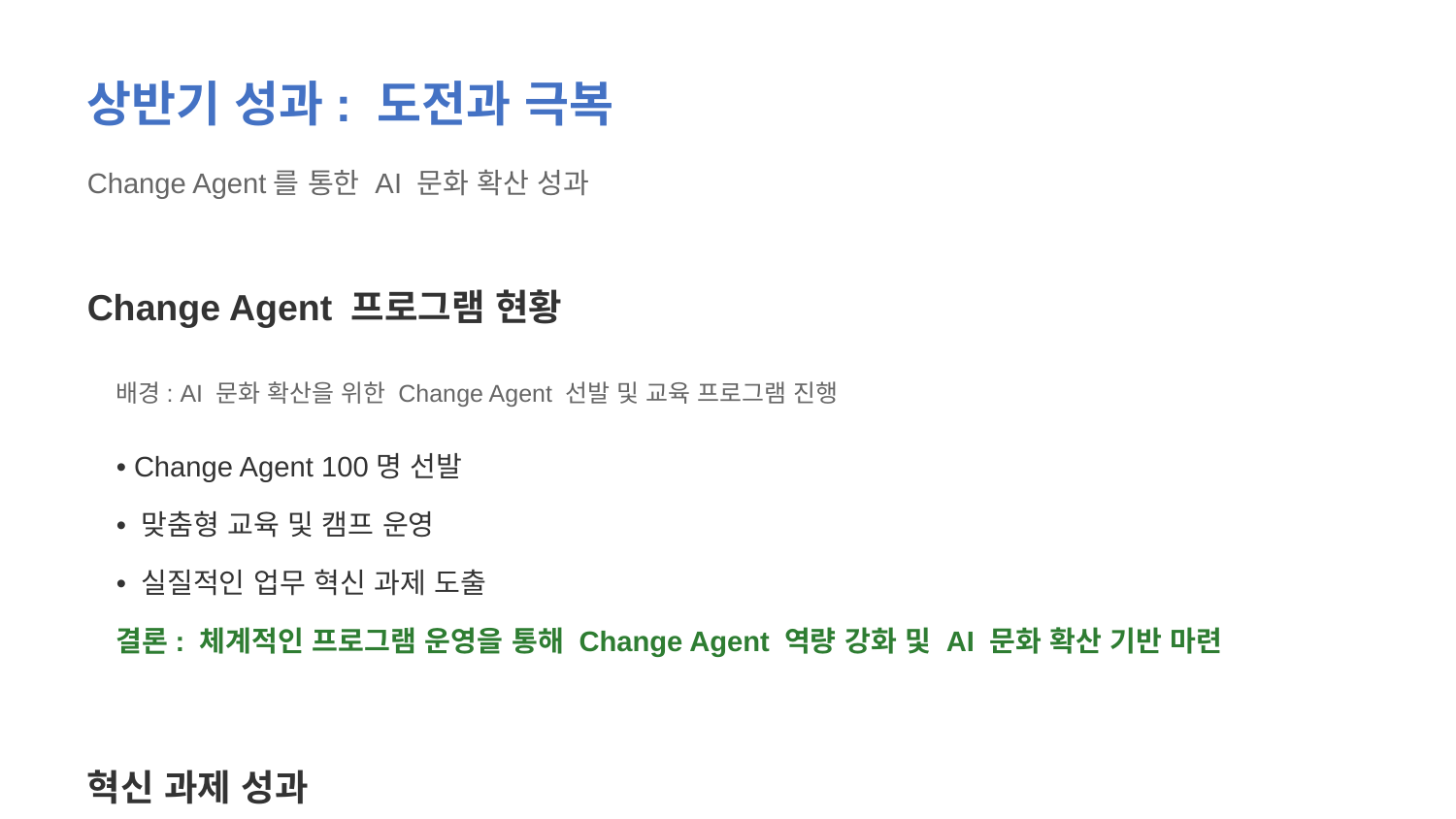

상반기 성과: 도전과 극복

Change Agent를 통한 AI 문화 확산 성과
Change Agent 프로그램 현황

배경: AI 문화 확산을 위한 Change Agent 선발 및 교육 프로그램 진행
• Change Agent 100명 선발
• 맞춤형 교육 및 캠프 운영
• 실질적인 업무 혁신 과제 도출
결론: 체계적인 프로그램 운영을 통해 Change Agent 역량 강화 및 AI 문화 확산 기반 마련
혁신 과제 성과
배경: Change Agent 주도 혁신 과제 수행 및 성과 측정
• 업무 효율 증대
• 비용 절감
• 신규 사업 기회 발굴
⚠️ 표 데이터 처리 중 오류가 발생했습니다.
결론: 구체적인 성과 데이터를 통해 AI 도입의 경제적 효과 입증